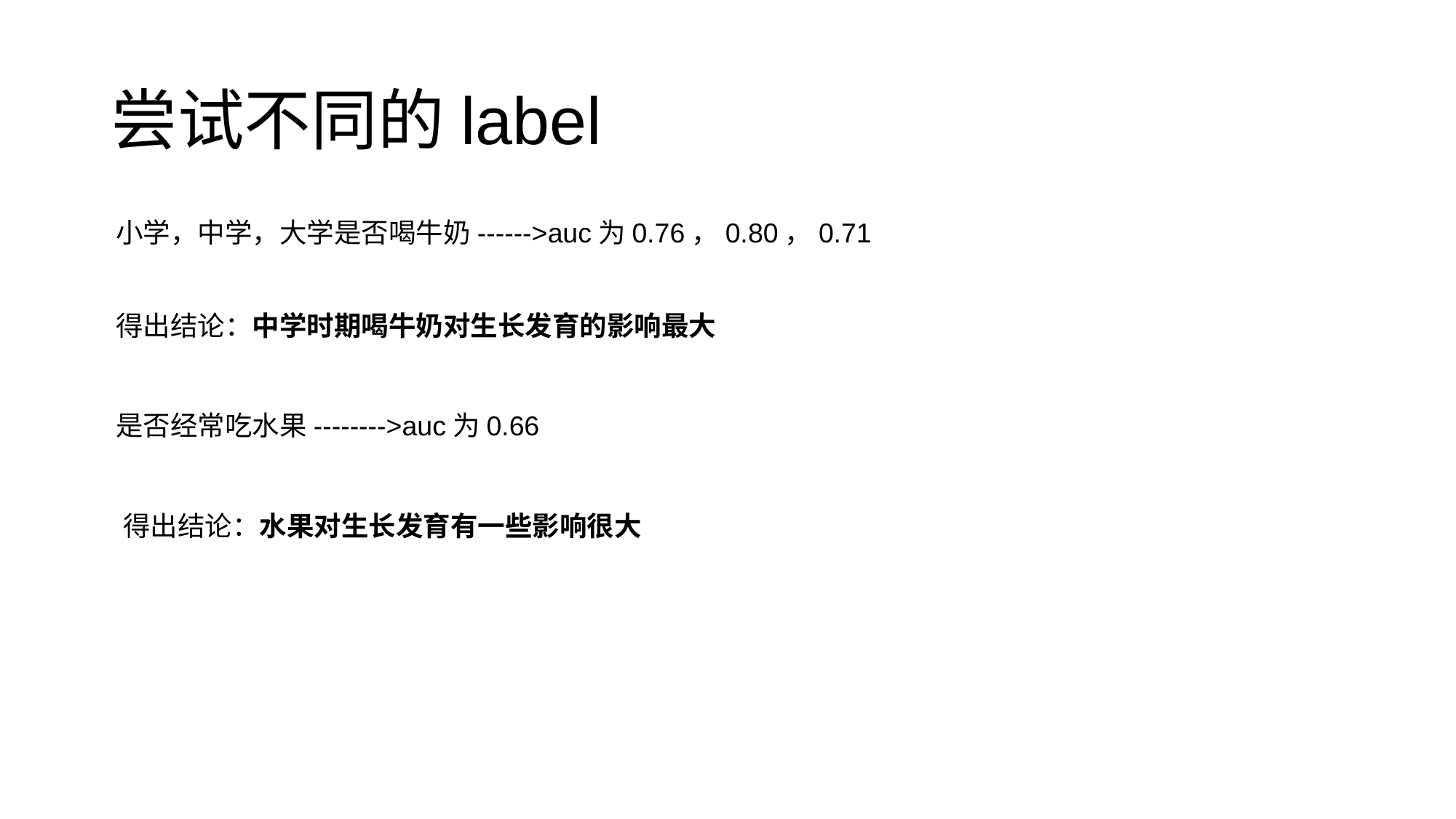

# 尝试不同的label
小学，中学，大学是否喝牛奶------>auc为0.76，0.80，0.71
得出结论：中学时期喝牛奶对生长发育的影响最大
是否经常吃水果-------->auc为0.66
得出结论：水果对生长发育有一些影响很大